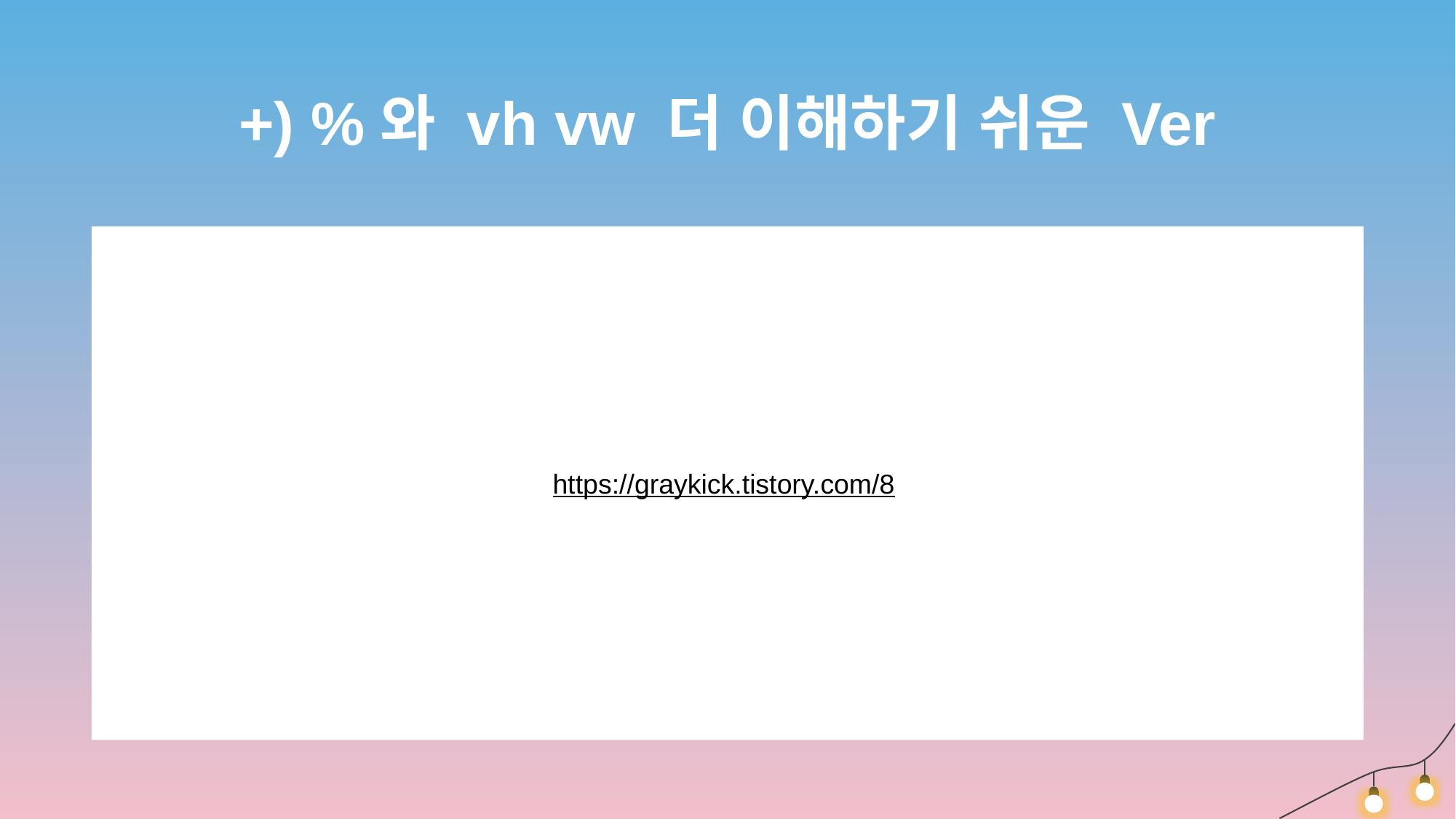

+) %와 vh vw 더 이해하기 쉬운 Ver
https://graykick.tistory.com/8